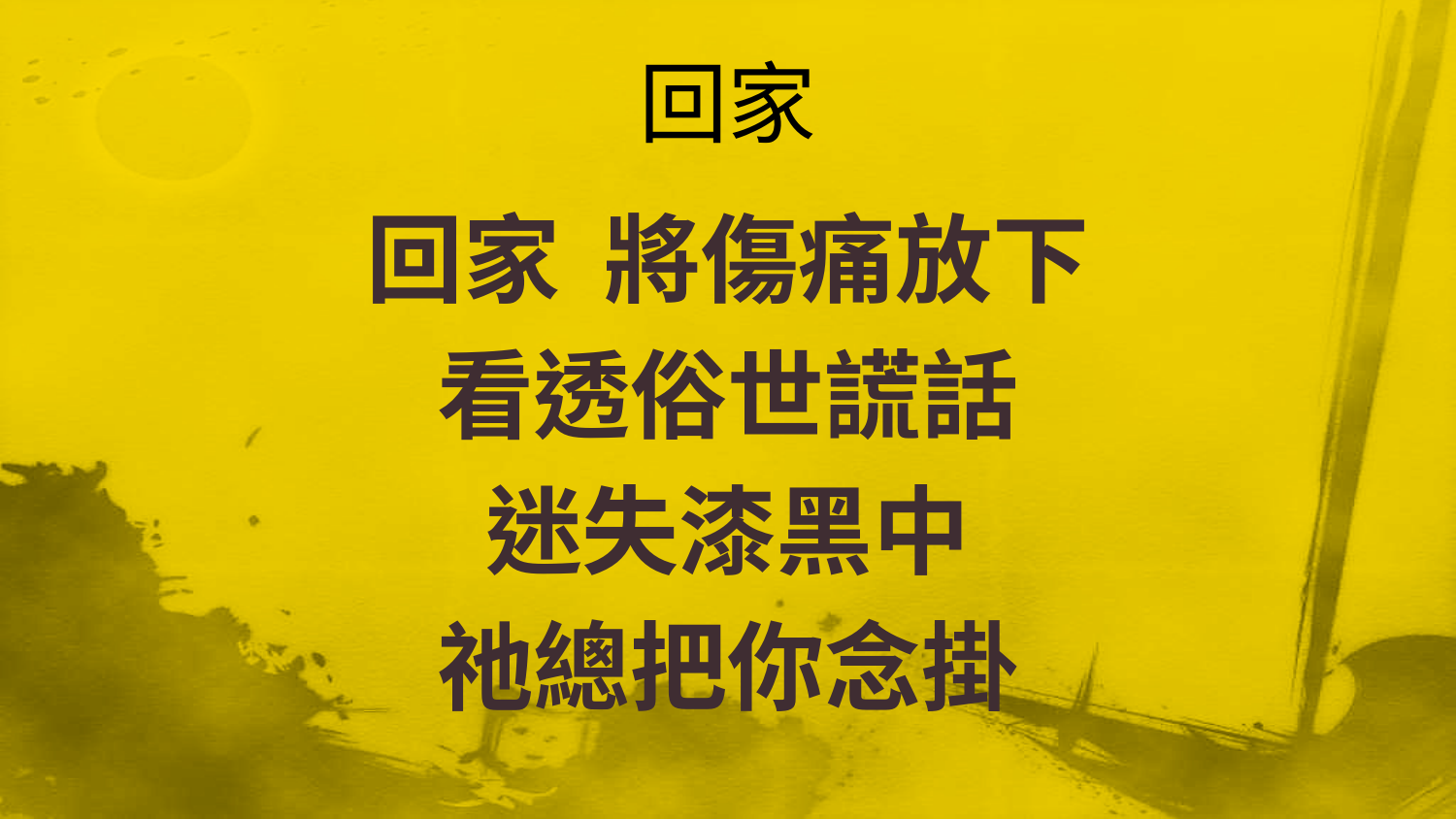

# 回家
回家  將傷痛放下
看透俗世謊話
迷失漆黑中
祂總把你念掛